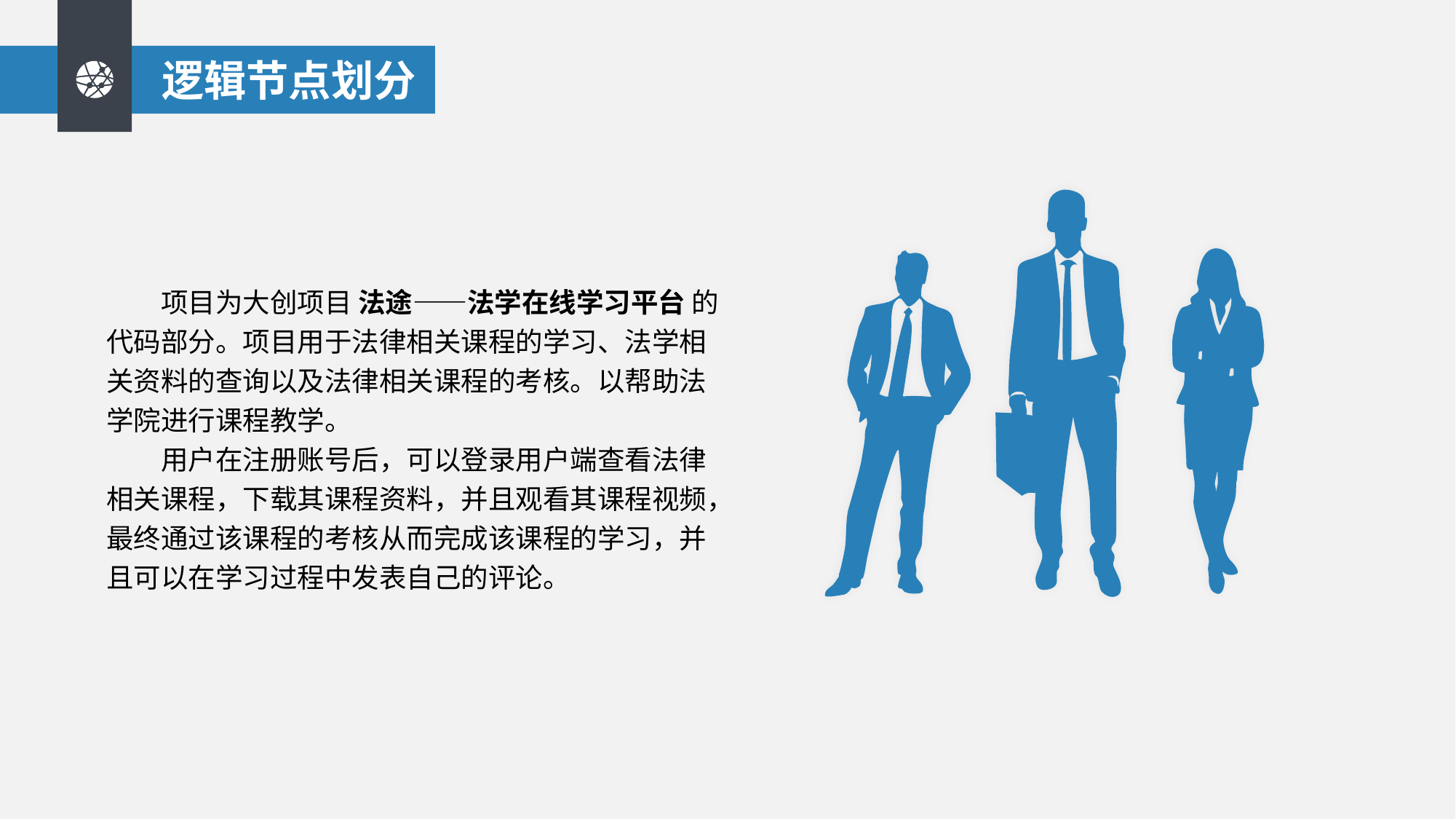

逻辑节点划分

项目为大创项目 法途——法学在线学习平台 的代码部分。项目用于法律相关课程的学习、法学相关资料的查询以及法律相关课程的考核。以帮助法学院进行课程教学。
用户在注册账号后，可以登录用户端查看法律相关课程，下载其课程资料，并且观看其课程视频，最终通过该课程的考核从而完成该课程的学习，并且可以在学习过程中发表自己的评论。